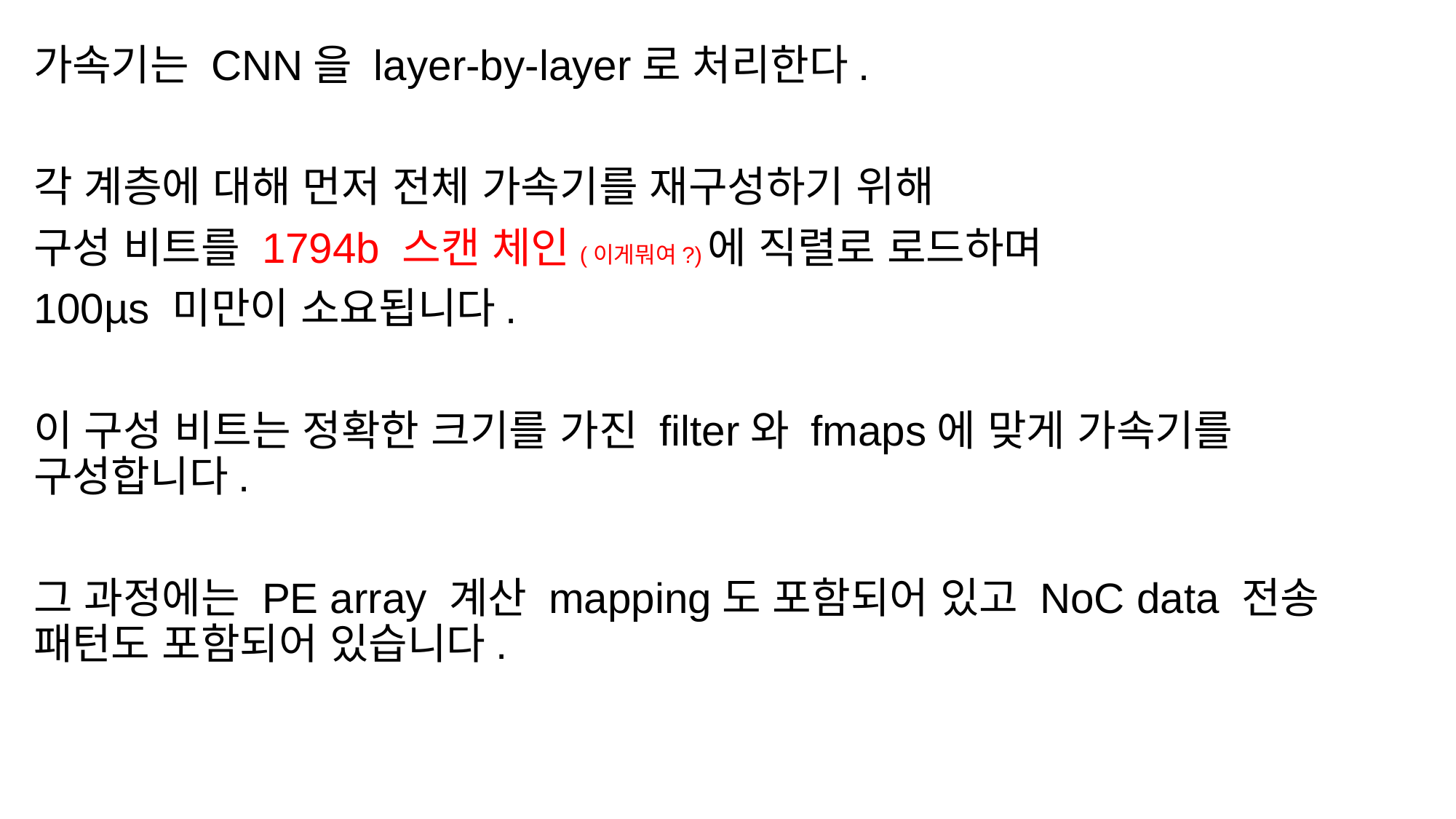

가속기는 CNN을 layer-by-layer로 처리한다.

각 계층에 대해 먼저 전체 가속기를 재구성하기 위해
구성 비트를 1794b 스캔 체인(이게뭐여?)에 직렬로 로드하며
100µs 미만이 소요됩니다.

이 구성 비트는 정확한 크기를 가진 filter와 fmaps에 맞게 가속기를 구성합니다.

그 과정에는 PE array 계산 mapping도 포함되어 있고 NoC data 전송 패턴도 포함되어 있습니다.